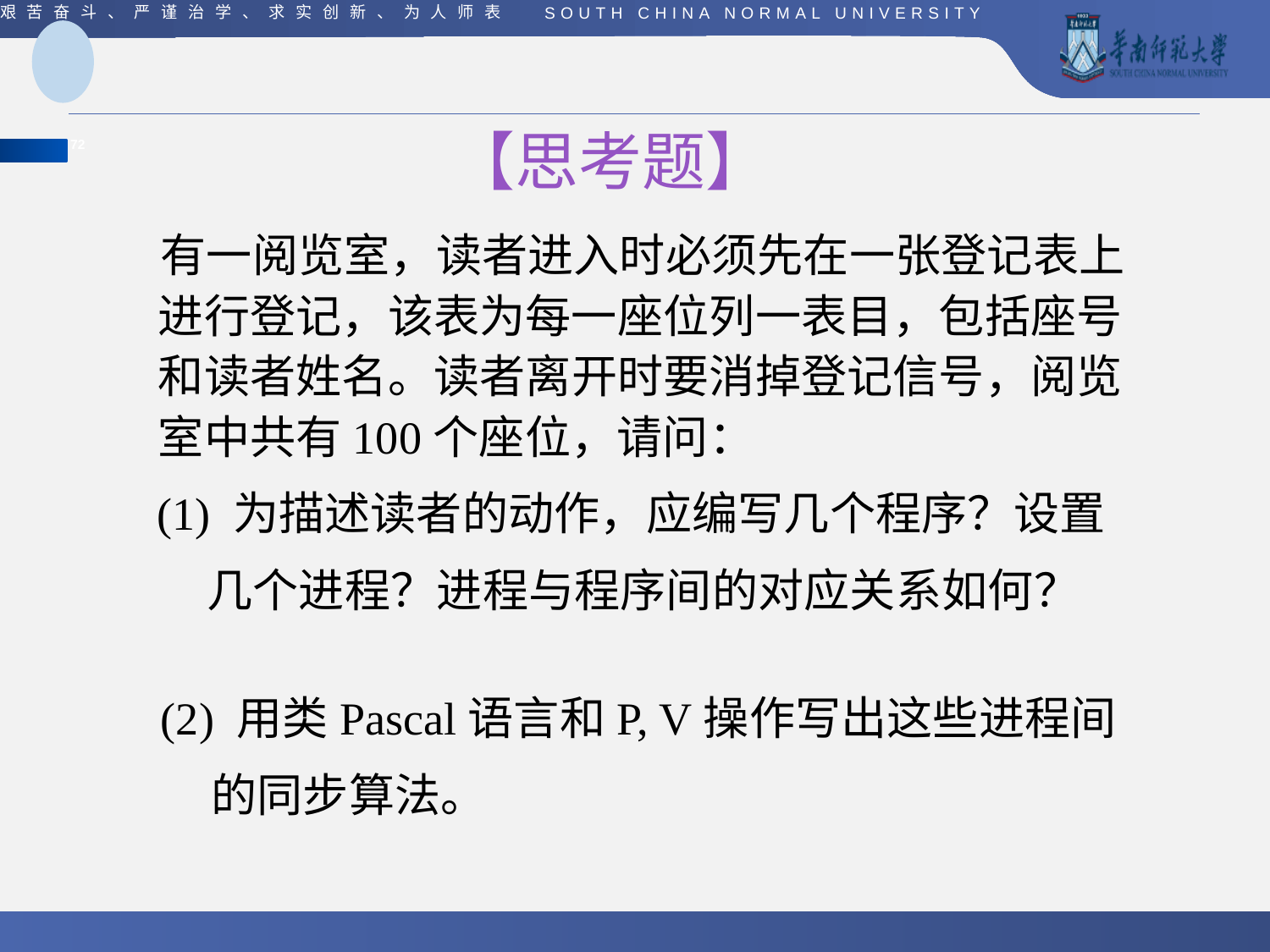

【思考题】
    有一阅览室，读者进入时必须先在一张登记表上进行登记，该表为每一座位列一表目，包括座号和读者姓名。读者离开时要消掉登记信号，阅览室中共有100个座位，请问：
(1) 为描述读者的动作，应编写几个程序？设置几个进程？进程与程序间的对应关系如何？
(2) 用类Pascal语言和P, V操作写出这些进程间的同步算法。

72